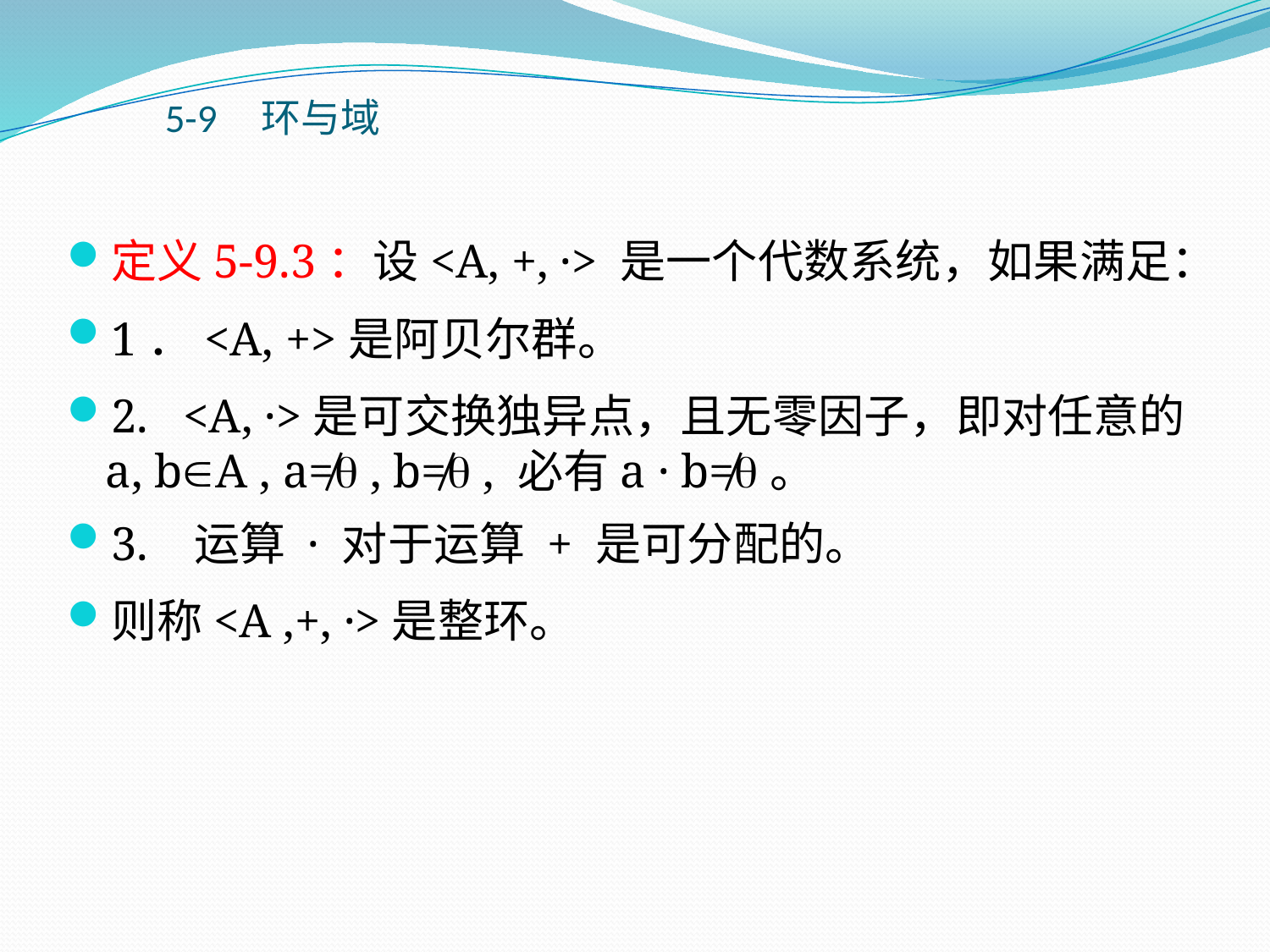

# 5-9　环与域
定义5-9.3：设<A, +, ·> 是一个代数系统，如果满足：
1．<A, +>是阿贝尔群。
2.   <A, ·>是可交换独异点，且无零因子，即对任意的a, b∈A , a≠θ , b≠θ , 必有a · b≠θ。
3.   运算 · 对于运算 + 是可分配的。
则称<A ,+, ·>是整环。